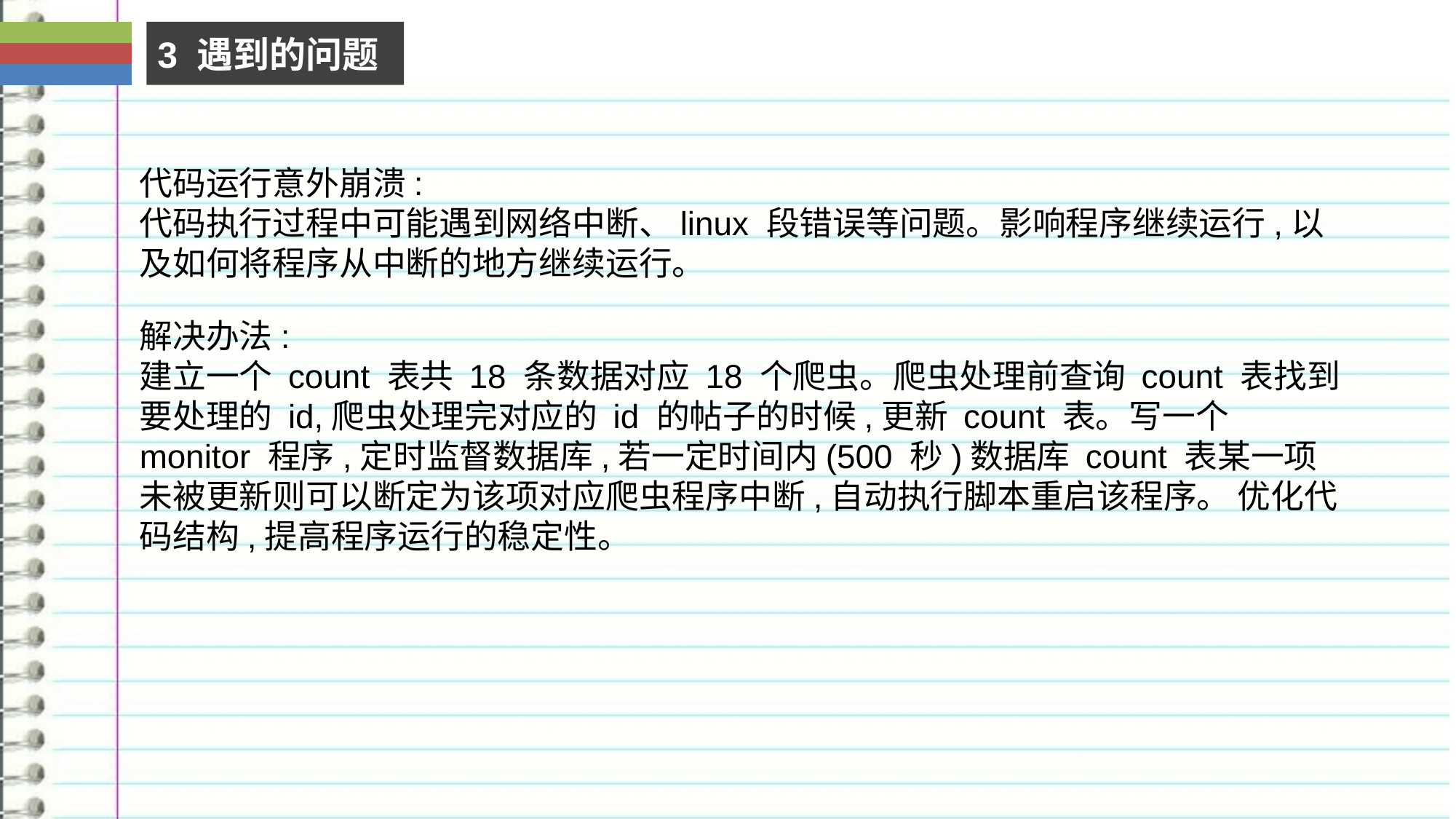

3 遇到的问题
代码运行意外崩溃:
代码执行过程中可能遇到网络中断、linux 段错误等问题。影响程序继续运行,以及如何将程序从中断的地方继续运行。

解决办法:
建立一个 count 表共 18 条数据对应 18 个爬虫。爬虫处理前查询 count 表找到要处理的 id,爬虫处理完对应的 id 的帖子的时候,更新 count 表。写一个 monitor 程序,定时监督数据库,若一定时间内(500 秒)数据库 count 表某一项未被更新则可以断定为该项对应爬虫程序中断,自动执行脚本重启该程序。 优化代码结构,提高程序运行的稳定性。